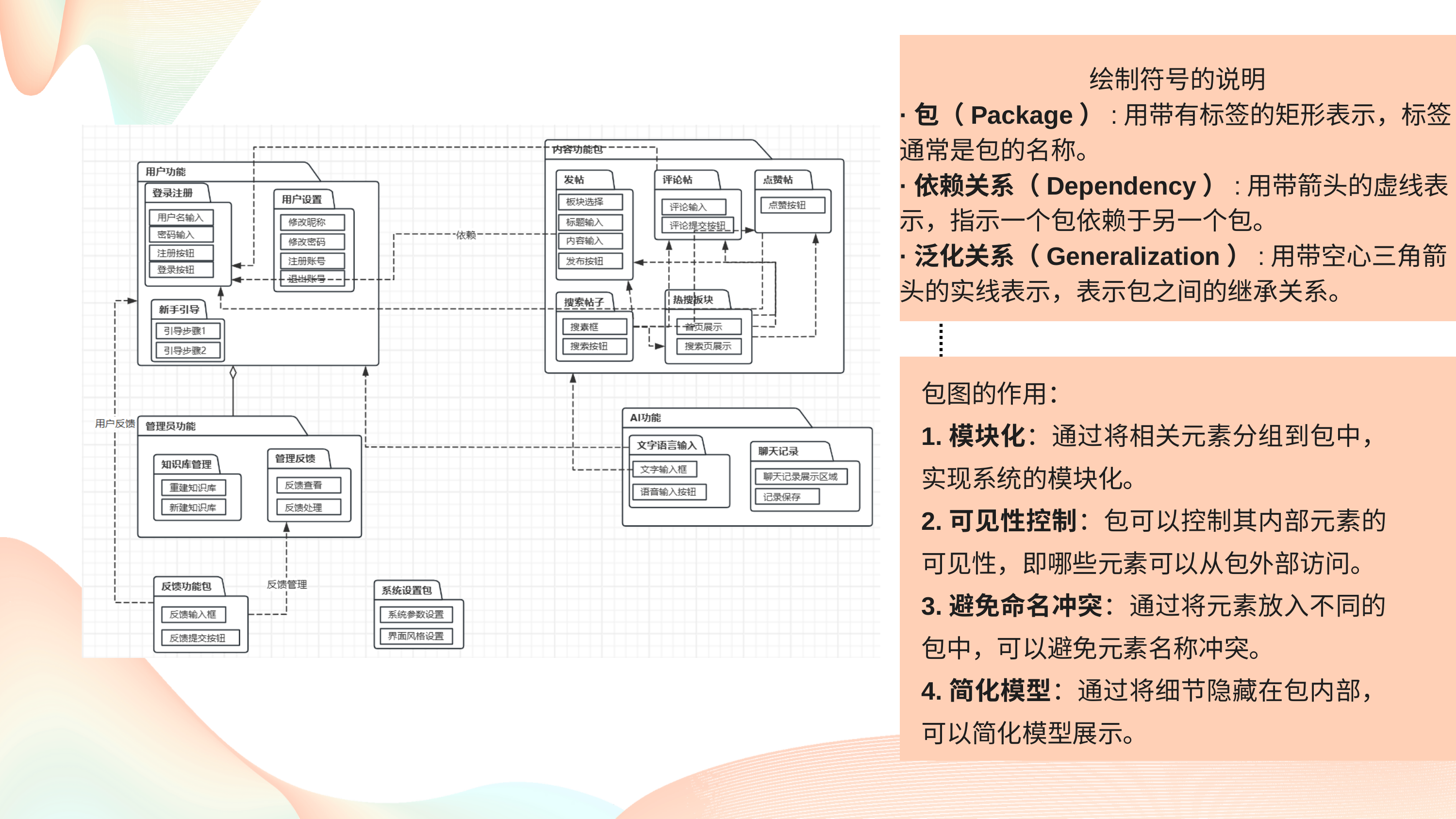

绘制符号的说明
·包（Package）:用带有标签的矩形表示，标签通常是包的名称。
·依赖关系（Dependency）:用带箭头的虚线表示，指示一个包依赖于另一个包。
·泛化关系（Generalization）:用带空心三角箭头的实线表示，表示包之间的继承关系。

包图的作用：
1.模块化：通过将相关元素分组到包中，实现系统的模块化。
2.可见性控制：包可以控制其内部元素的可见性，即哪些元素可以从包外部访问。
3.避免命名冲突：通过将元素放入不同的包中，可以避免元素名称冲突。
4.简化模型：通过将细节隐藏在包内部，可以简化模型展示。

19